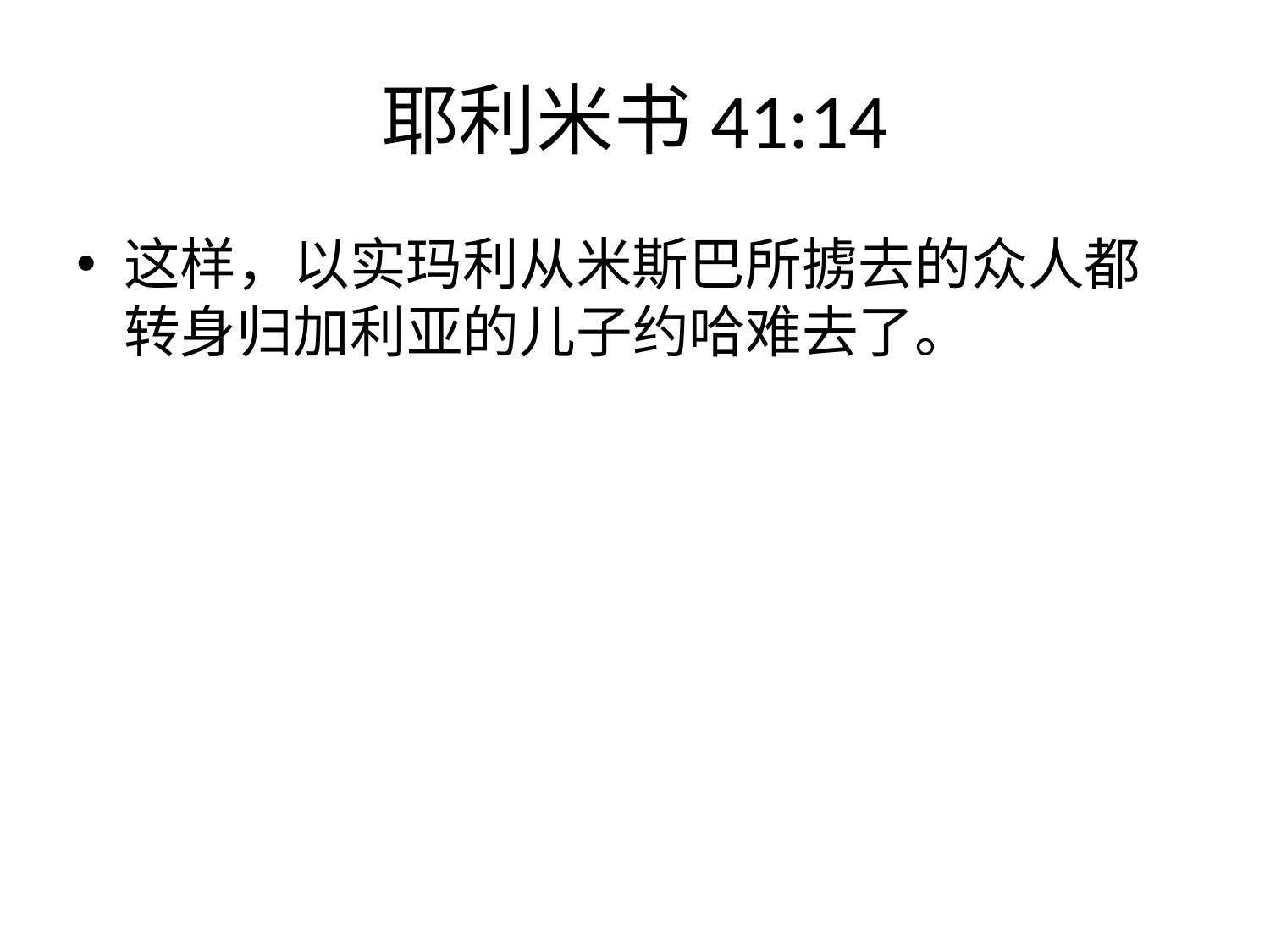

# 耶利米书41:14
这样，以实玛利从米斯巴所掳去的众人都转身归加利亚的儿子约哈难去了。